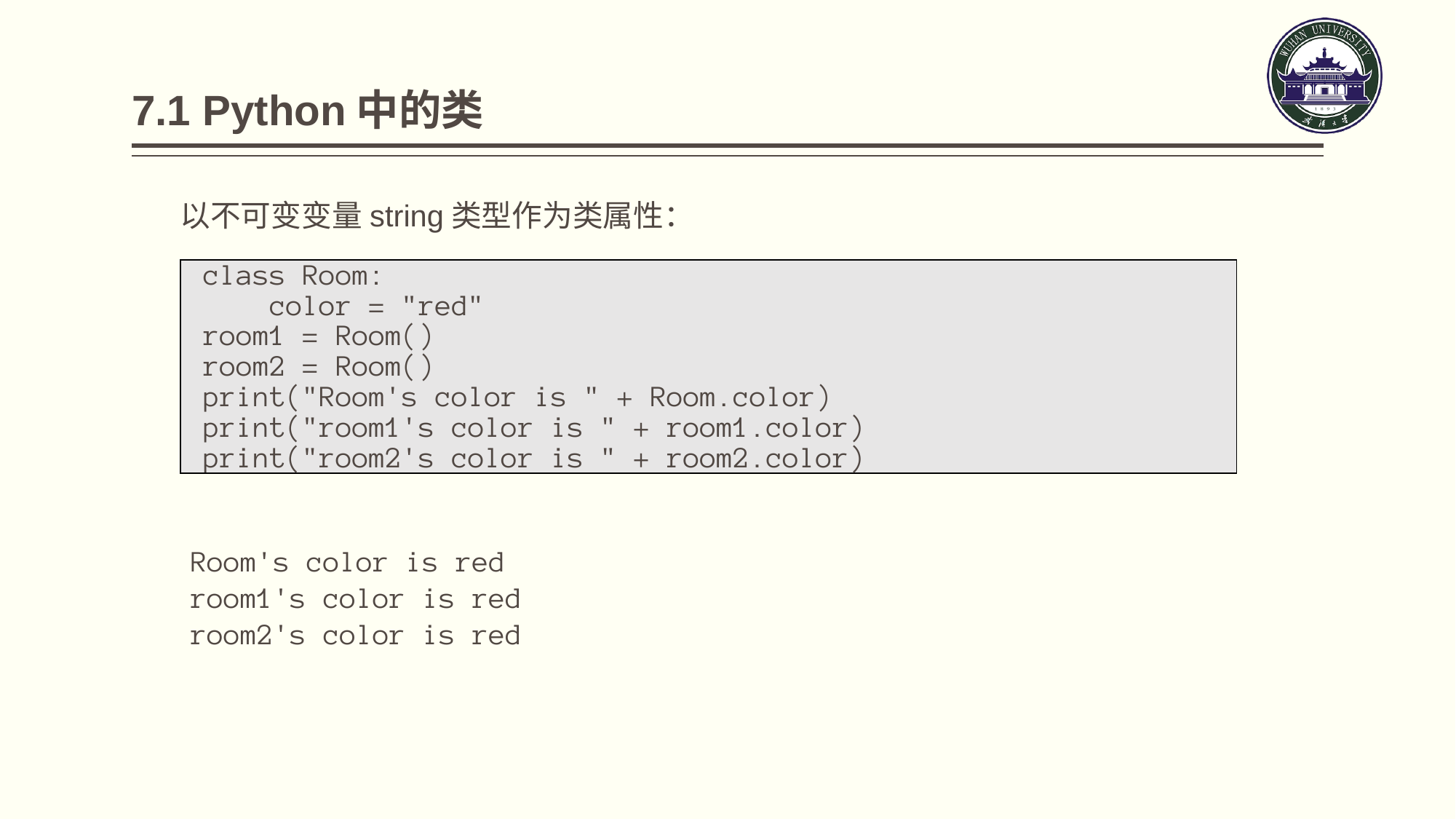

# 7.1 Python中的类
以不可变变量string类型作为类属性：
| class Room: color = "red" room1 = Room() room2 = Room() print("Room's color is " + Room.color) print("room1's color is " + room1.color) print("room2's color is " + room2.color) |
| --- |
Room's color is red
room1's color is red
room2's color is red